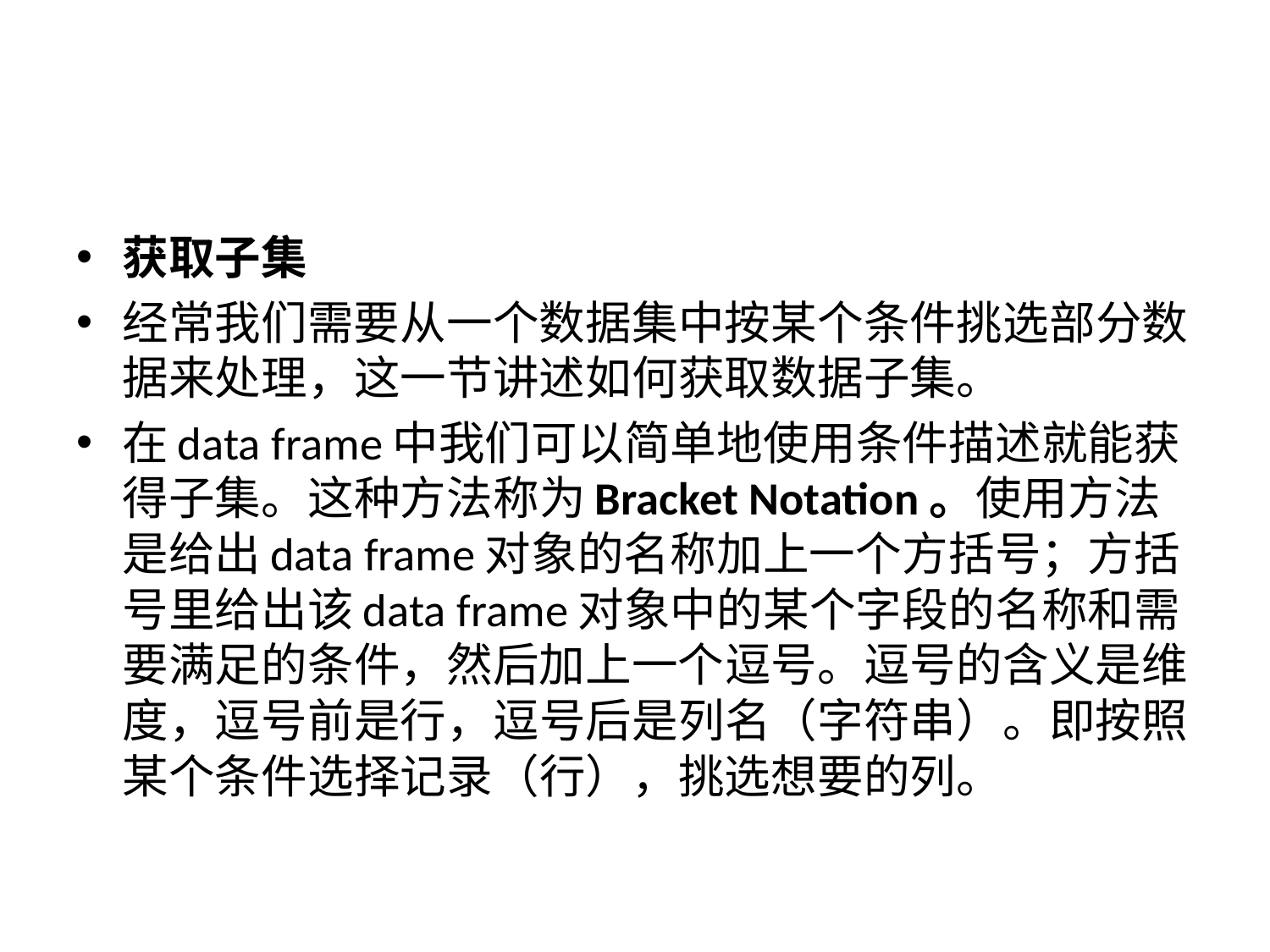

#
获取子集
经常我们需要从一个数据集中按某个条件挑选部分数据来处理，这一节讲述如何获取数据子集。
在data frame中我们可以简单地使用条件描述就能获得子集。这种方法称为Bracket Notation。使用方法是给出data frame对象的名称加上一个方括号；方括号里给出该data frame对象中的某个字段的名称和需要满足的条件，然后加上一个逗号。逗号的含义是维度，逗号前是行，逗号后是列名（字符串）。即按照某个条件选择记录（行），挑选想要的列。